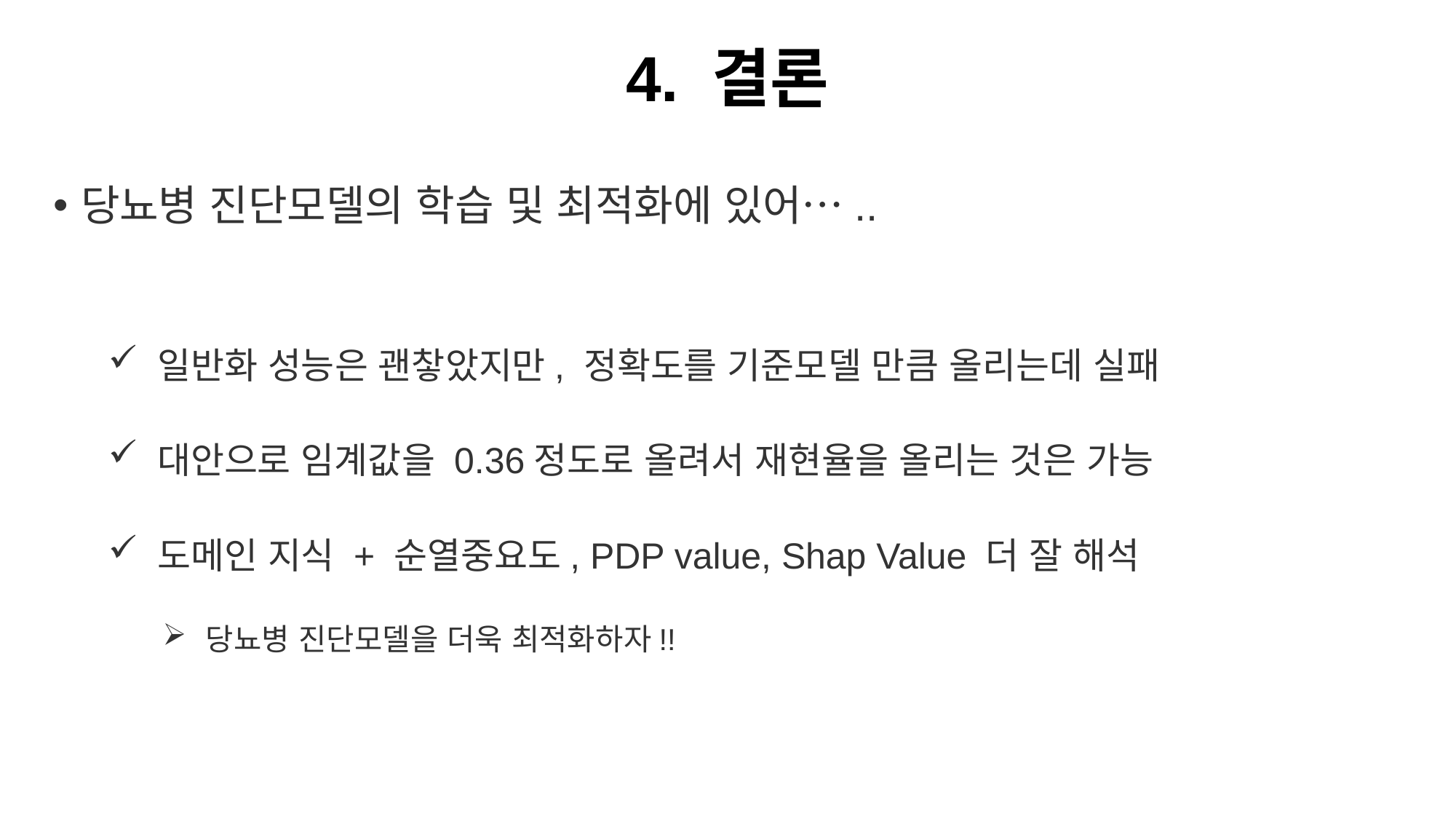

# 4. 결론
당뇨병 진단모델의 학습 및 최적화에 있어…..

 일반화 성능은 괜챃았지만, 정확도를 기준모델 만큼 올리는데 실패
 대안으로 임계값을 0.36정도로 올려서 재현율을 올리는 것은 가능
 도메인 지식 + 순열중요도, PDP value, Shap Value 더 잘 해석
 당뇨병 진단모델을 더욱 최적화하자!!